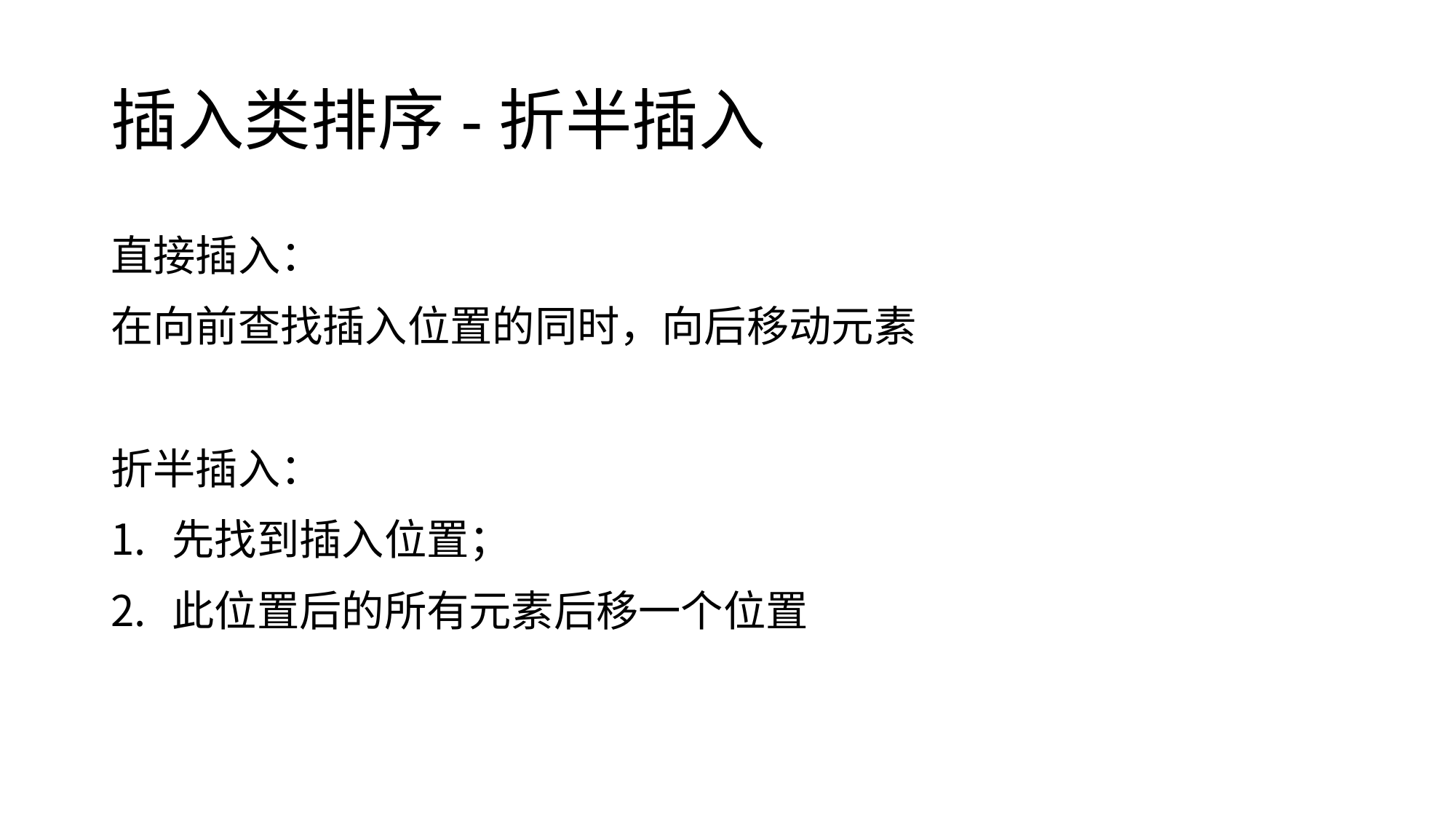

# 插入类排序-折半插入
直接插入：
在向前查找插入位置的同时，向后移动元素

折半插入：
先找到插入位置；
此位置后的所有元素后移一个位置